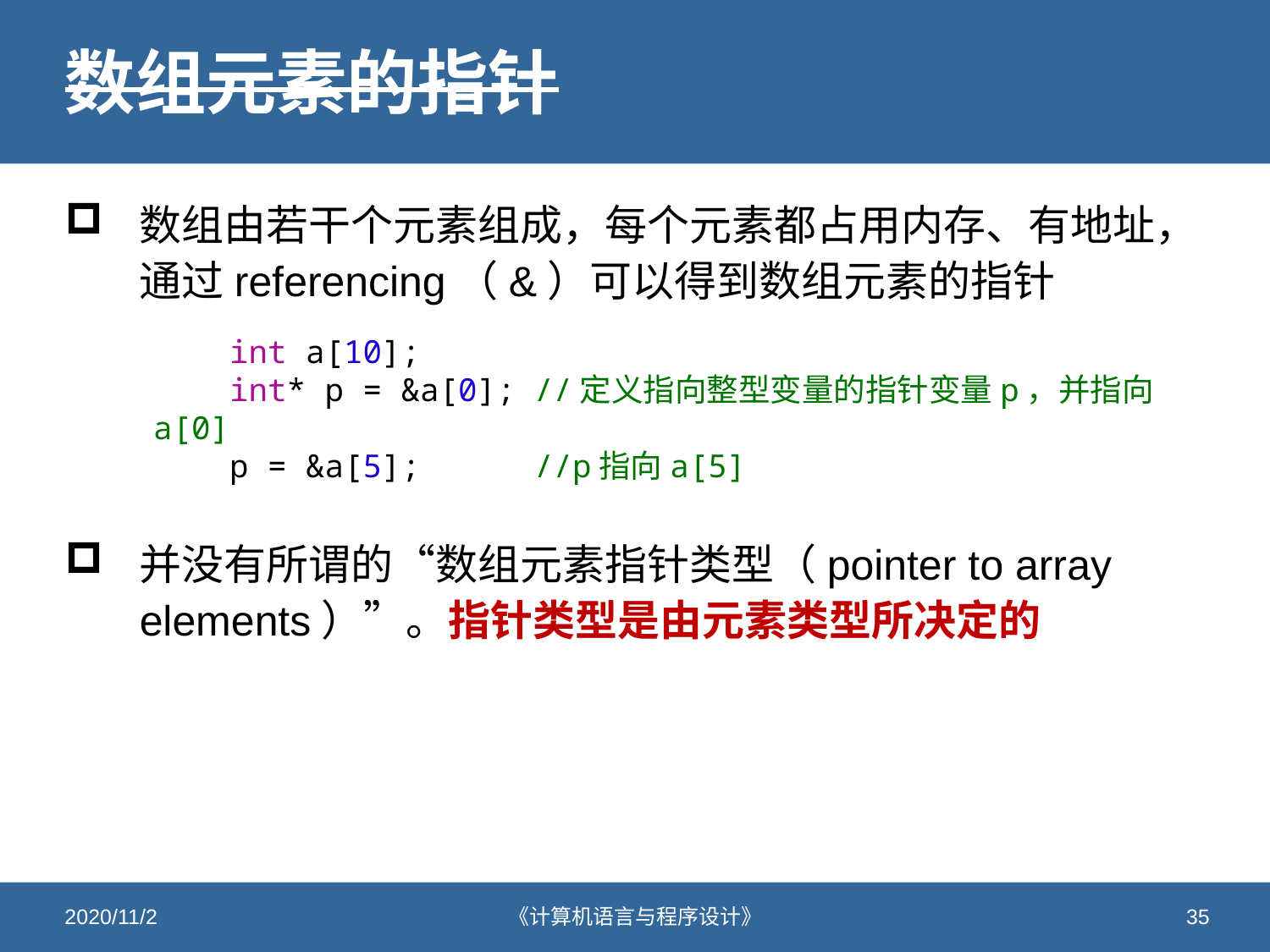

# 数组元素的指针
数组由若干个元素组成，每个元素都占用内存、有地址，通过referencing（&）可以得到数组元素的指针

并没有所谓的“数组元素指针类型（pointer to array elements）”。指针类型是由元素类型所决定的

    int a[10];
    int* p = &a[0]; //定义指向整型变量的指针变量p，并指向a[0]
    p = &a[5];      //p指向a[5]
2020/11/2
《计算机语言与程序设计》
35